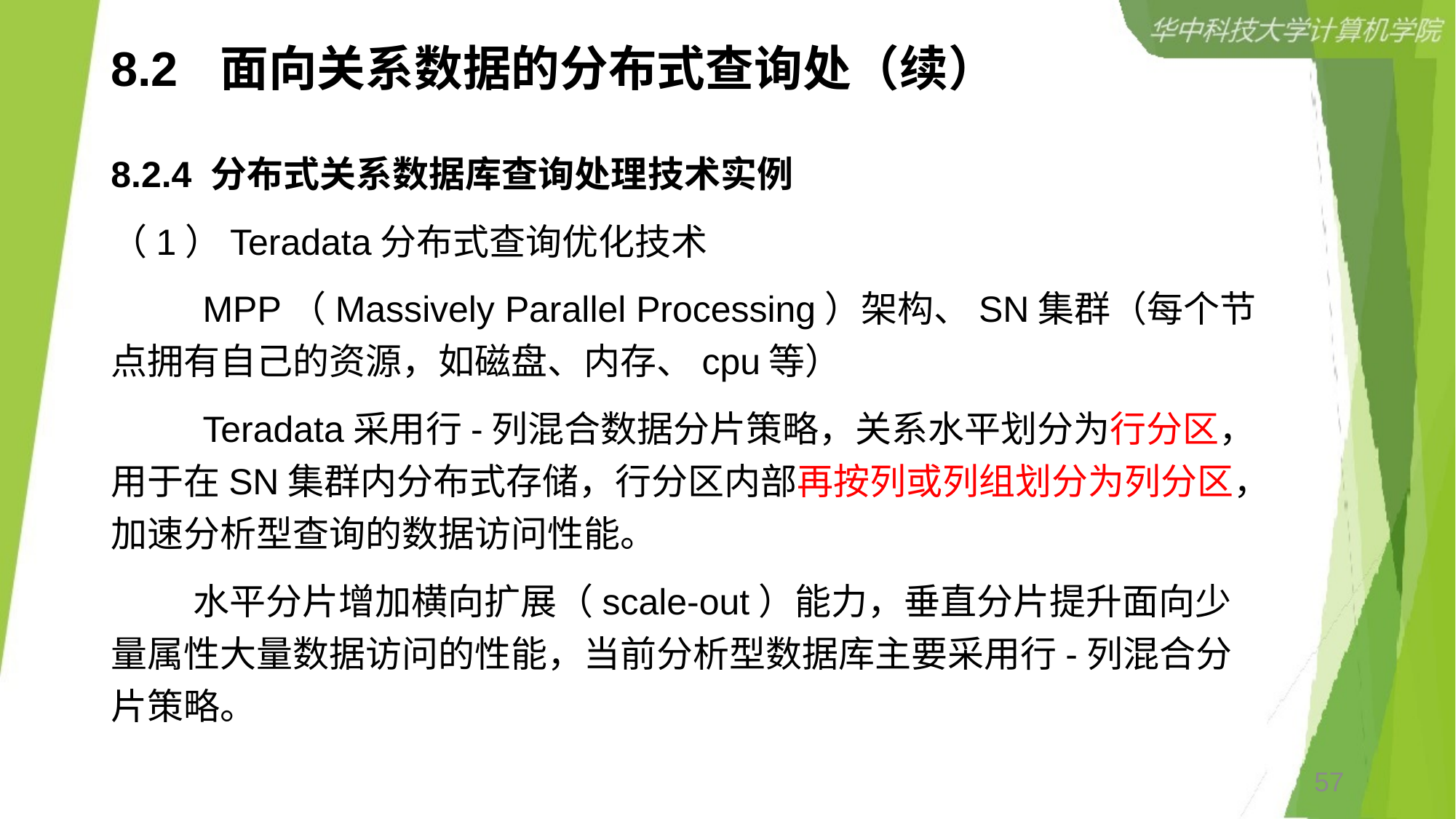

# 8.2	面向关系数据的分布式查询处（续）
8.2.4 分布式关系数据库查询处理技术实例
（1）Teradata分布式查询优化技术
         MPP（Massively Parallel Processing）架构、SN集群（每个节点拥有自己的资源，如磁盘、内存、cpu等）
         Teradata采用行-列混合数据分片策略，关系水平划分为行分区，用于在SN集群内分布式存储，行分区内部再按列或列组划分为列分区，加速分析型查询的数据访问性能。
         水平分片增加横向扩展（scale-out）能力，垂直分片提升面向少量属性大量数据访问的性能，当前分析型数据库主要采用行-列混合分片策略。
57